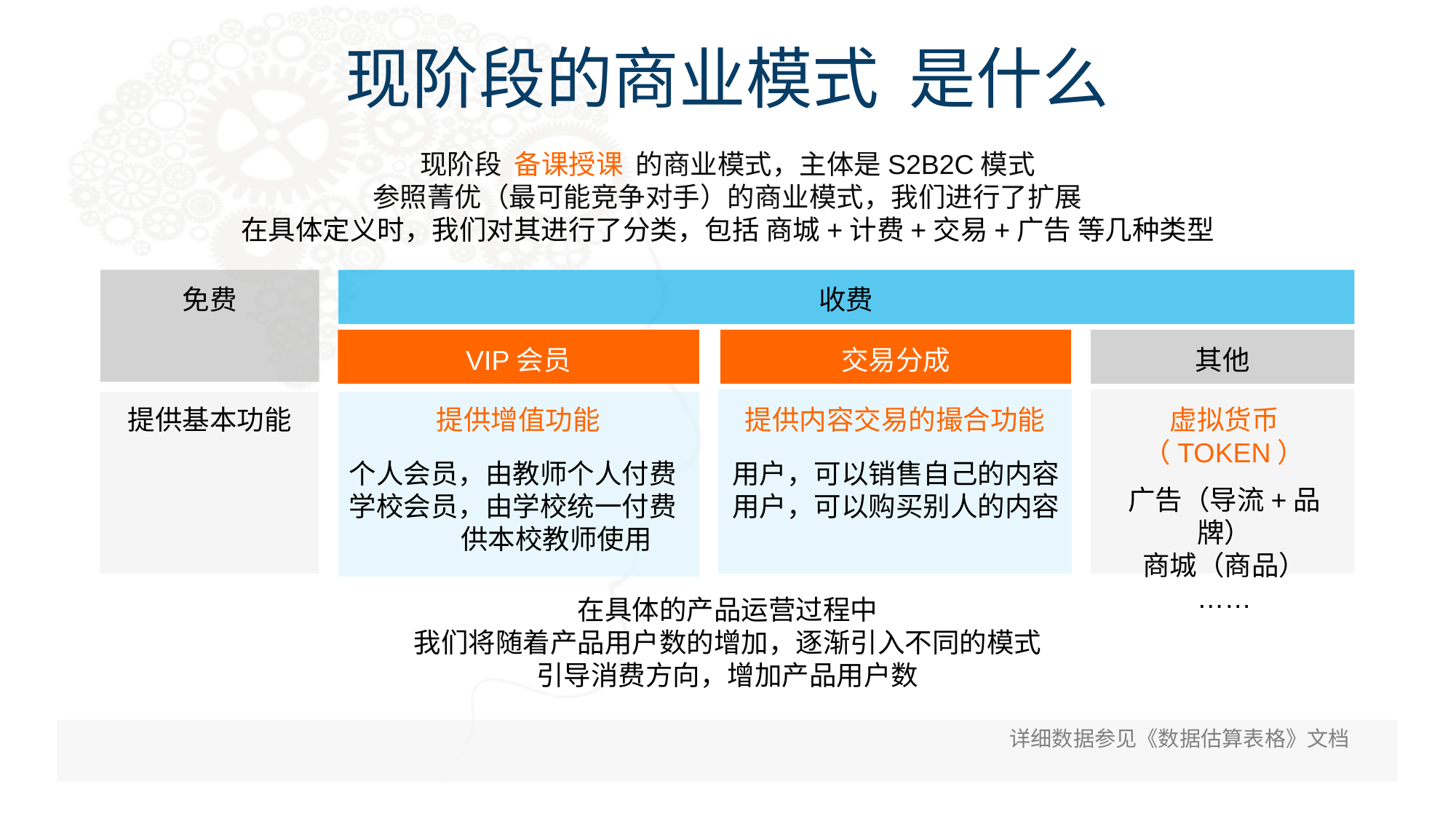

现阶段的商业模式  是什么
现阶段  备课授课  的商业模式，主体是S2B2C模式
参照菁优（最可能竞争对手）的商业模式，我们进行了扩展
在具体定义时，我们对其进行了分类，包括 商城+计费+交易+广告 等几种类型

免费
收费

VIP会员
交易分成
其他

提供基本功能
提供增值功能
提供内容交易的撮合功能
虚拟货币（TOKEN）

广告（导流+品牌）
商城（商品）
……
个人会员，由教师个人付费
学校会员，由学校统一付费
                 供本校教师使用
用户，可以销售自己的内容
用户，可以购买别人的内容
在具体的产品运营过程中
我们将随着产品用户数的增加，逐渐引入不同的模式
引导消费方向，增加产品用户数

详细数据参见《数据估算表格》文档